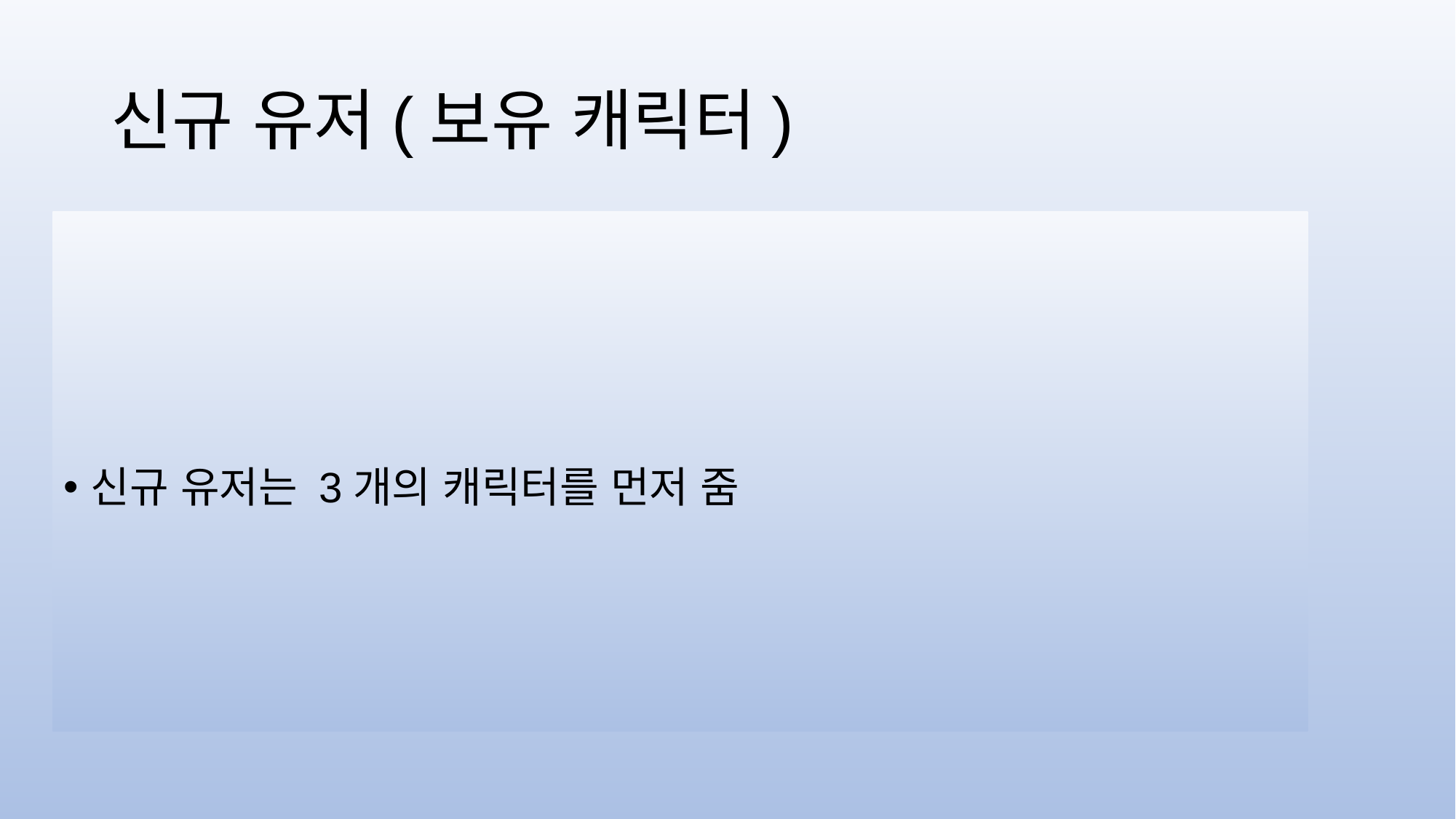

# 신규 유저(보유 캐릭터)

신규 유저는 3개의 캐릭터를 먼저 줌